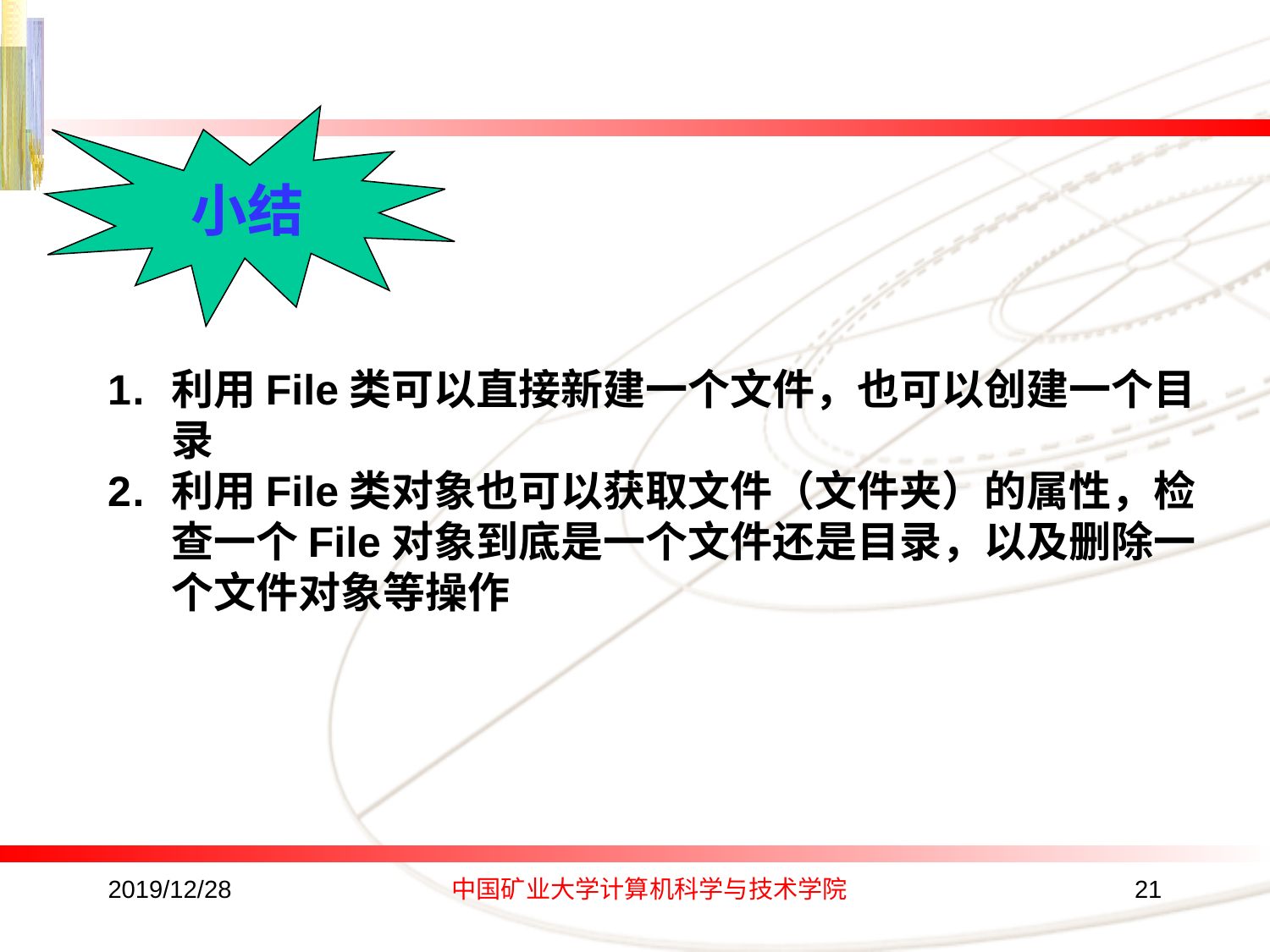

小结

利用File类可以直接新建一个文件，也可以创建一个目录
利用File类对象也可以获取文件（文件夹）的属性，检查一个File对象到底是一个文件还是目录，以及删除一个文件对象等操作

2019/12/28
中国矿业大学计算机科学与技术学院
21